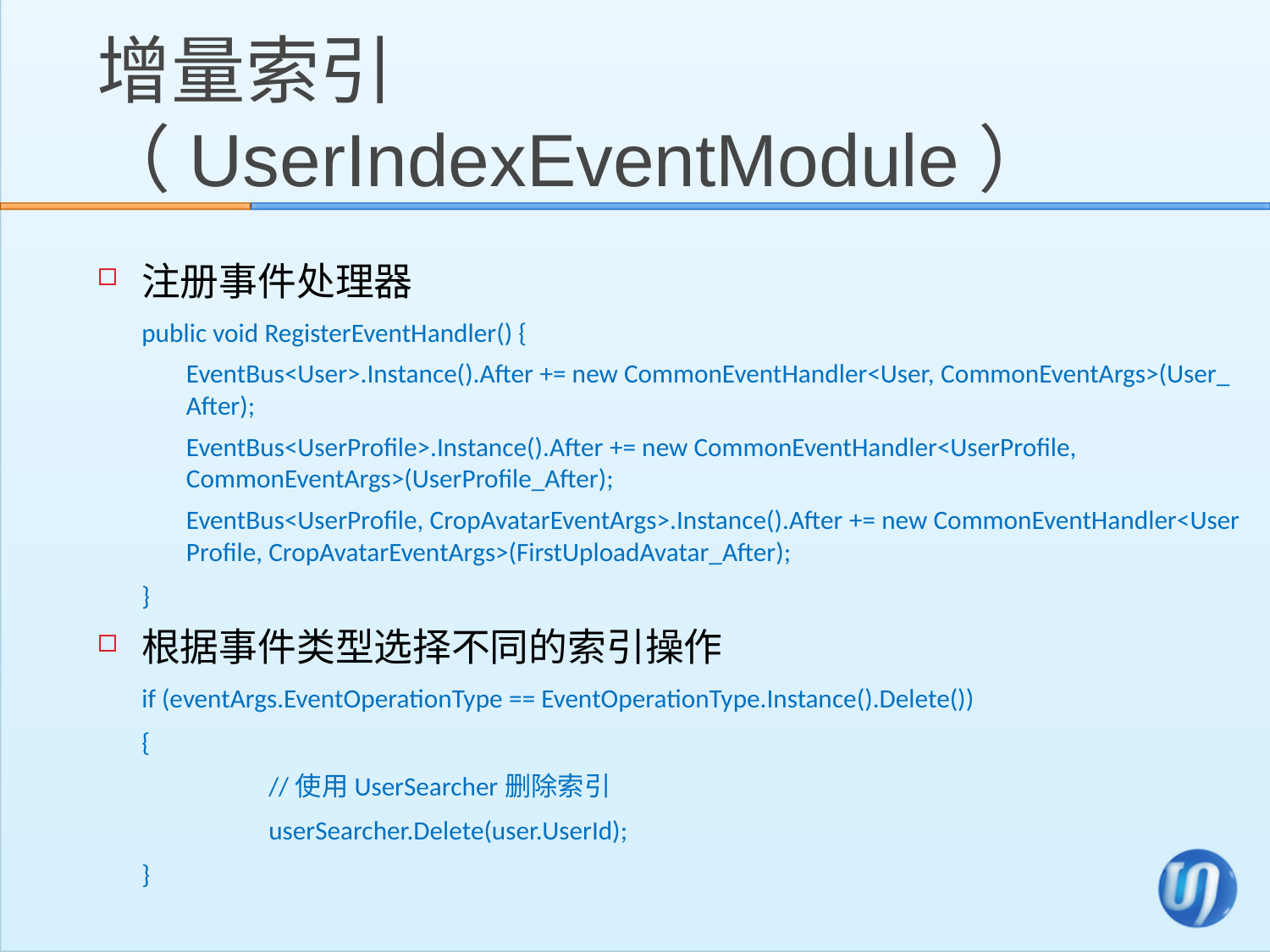

# 增量索引（UserIndexEventModule）
注册事件处理器
public void RegisterEventHandler() {
EventBus<User>.Instance().After += new CommonEventHandler<User, CommonEventArgs>(User_After);
EventBus<UserProfile>.Instance().After += new CommonEventHandler<UserProfile,  CommonEventArgs>(UserProfile_After);
EventBus<UserProfile, CropAvatarEventArgs>.Instance().After += new CommonEventHandler<UserProfile, CropAvatarEventArgs>(FirstUploadAvatar_After);
}
根据事件类型选择不同的索引操作
if (eventArgs.EventOperationType == EventOperationType.Instance().Delete())
{
	//使用UserSearcher删除索引
	userSearcher.Delete(user.UserId);
}